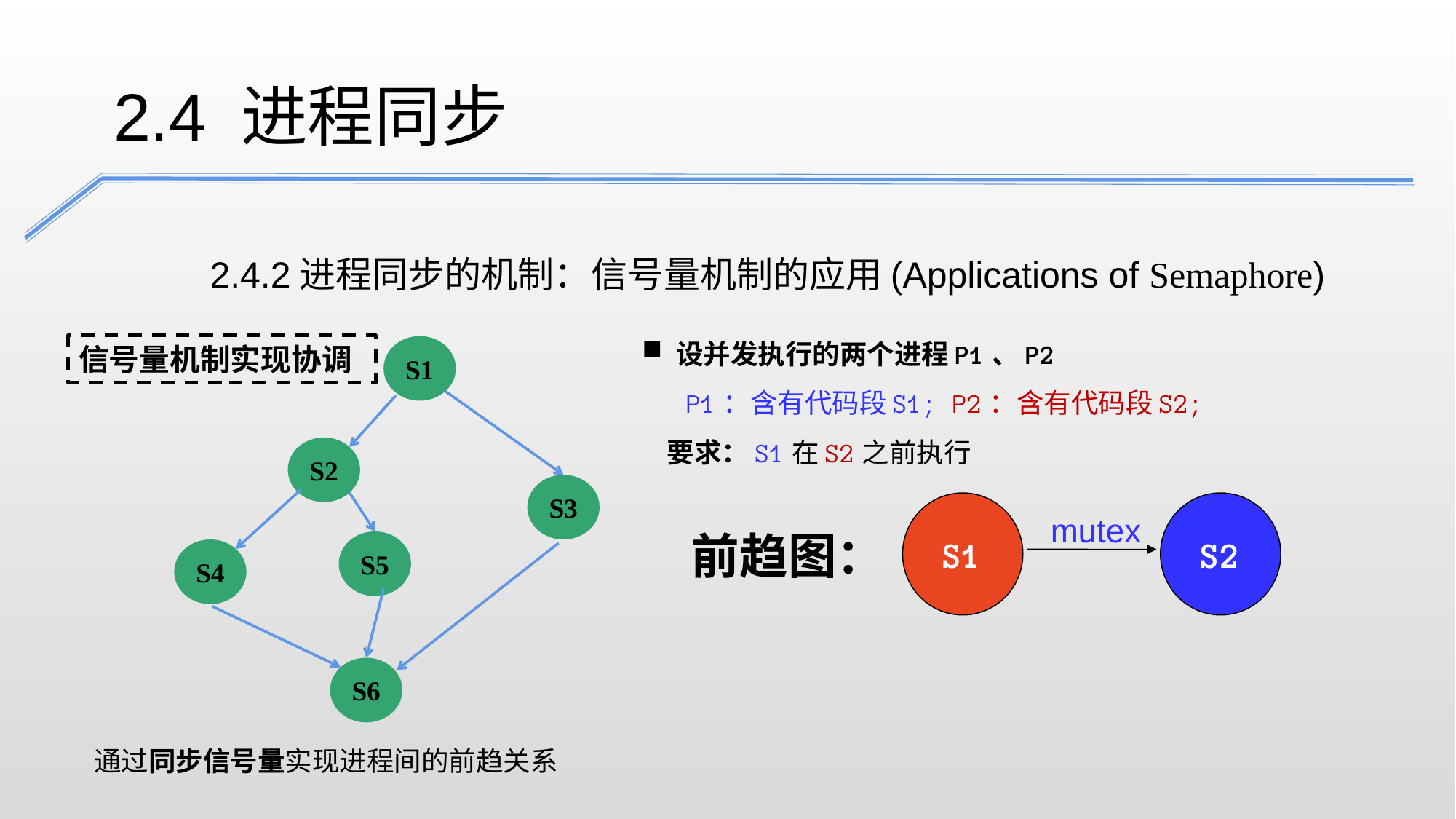

2.4 进程同步
2.4.2进程同步的机制：信号量机制的应用(Applications of Semaphore)
设并发执行的两个进程P1、P2
   P1：含有代码段S1; P2：含有代码段S2;
   要求：S1在S2之前执行
信号量机制实现协调
S1
S2
S3
S1
S2

mutex
前趋图：
S5
S4
S6
通过同步信号量实现进程间的前趋关系